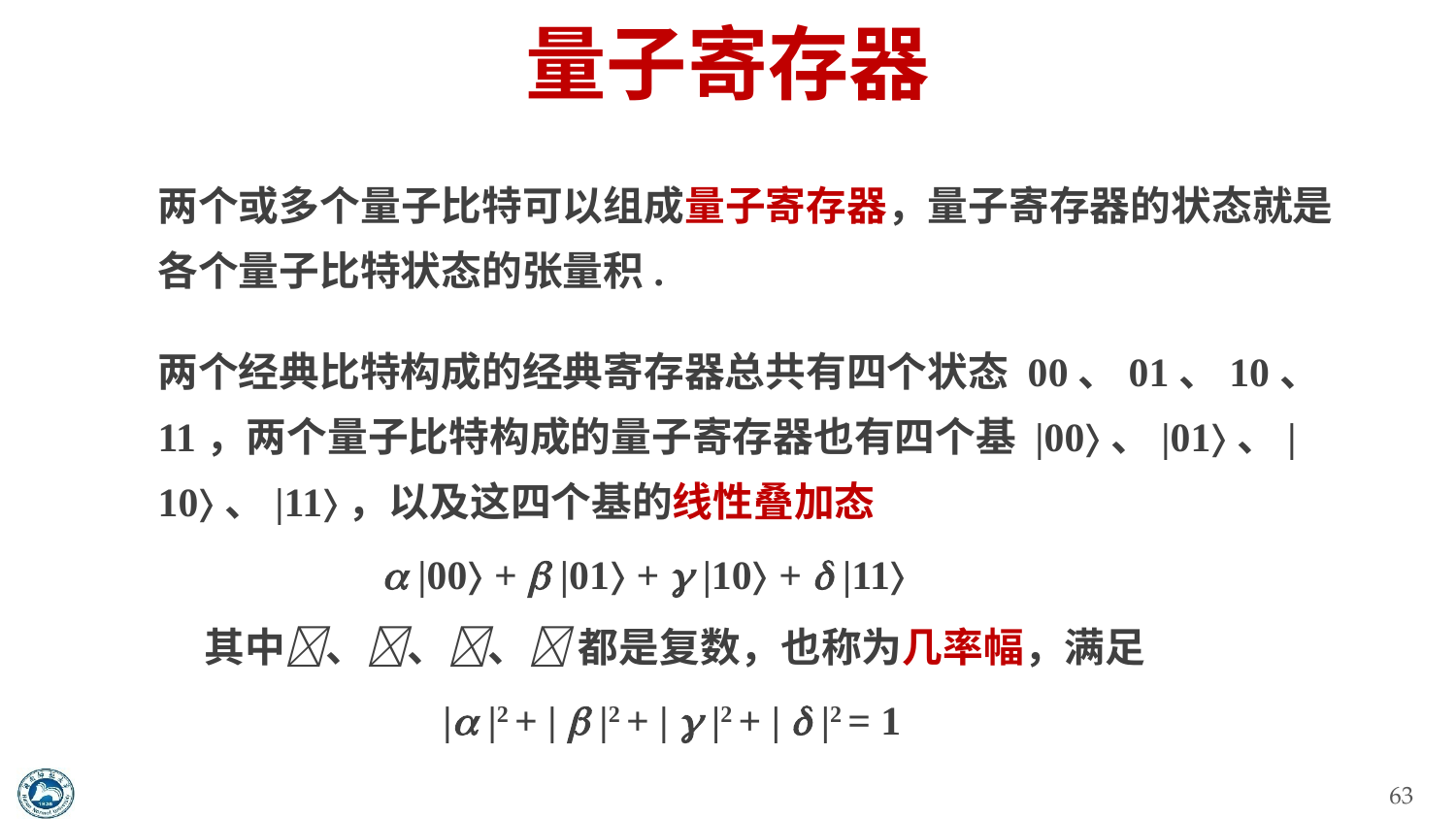

# 量子寄存器
两个或多个量子比特可以组成量子寄存器，量子寄存器的状态就是各个量子比特状态的张量积.
两个经典比特构成的经典寄存器总共有四个状态 00、01、10、11，两个量子比特构成的量子寄存器也有四个基 |00〉、|01〉、|10〉、|11〉，以及这四个基的线性叠加态
                      α |00〉 + β |01〉 + γ |10〉 + δ |11〉
    其中α、β、γ、δ 都是复数，也称为几率幅，满足
                            |α |2 + | β |2 + | γ |2 + | δ |2 = 1
63